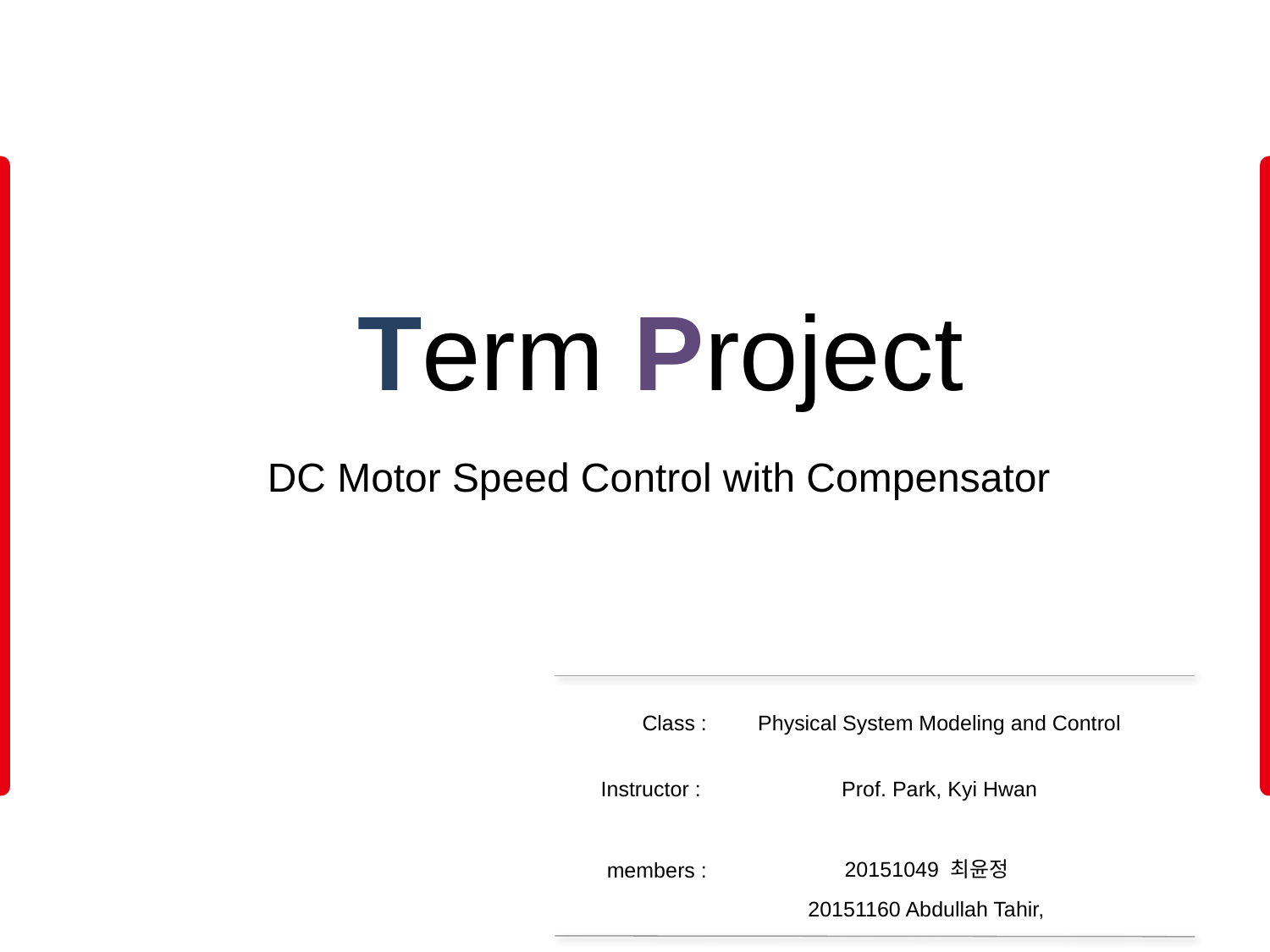

Term Project
DC Motor Speed Control with Compensator
|  |  |
| --- | --- |
| Class : | Physical System Modeling and Control |
| Instructor : | Prof. Park, Kyi Hwan |
| members : | 20151049 최윤정 20151160 Abdullah Tahir, |
|  |  |
|  |  |
|  |  |